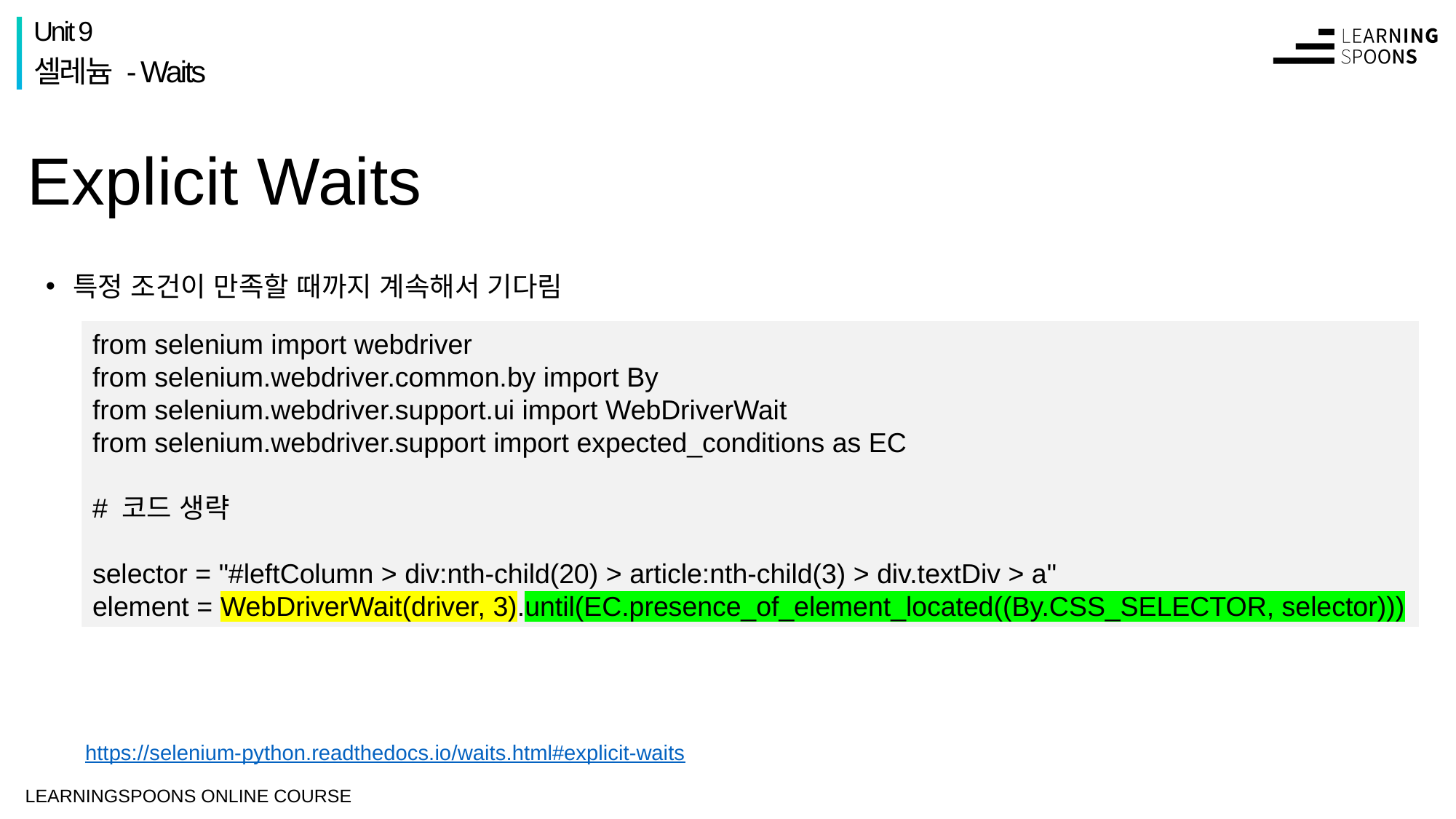

Unit 9
셀레늄 - Waits
# Explicit Waits

특정 조건이 만족할 때까지 계속해서 기다림
from selenium import webdriver
from selenium.webdriver.common.by import By
from selenium.webdriver.support.ui import WebDriverWait
from selenium.webdriver.support import expected_conditions as EC

# 코드 생략

selector = "#leftColumn > div:nth-child(20) > article:nth-child(3) > div.textDiv > a"
element = WebDriverWait(driver, 3).until(EC.presence_of_element_located((By.CSS_SELECTOR, selector)))
https://selenium-python.readthedocs.io/waits.html#explicit-waits